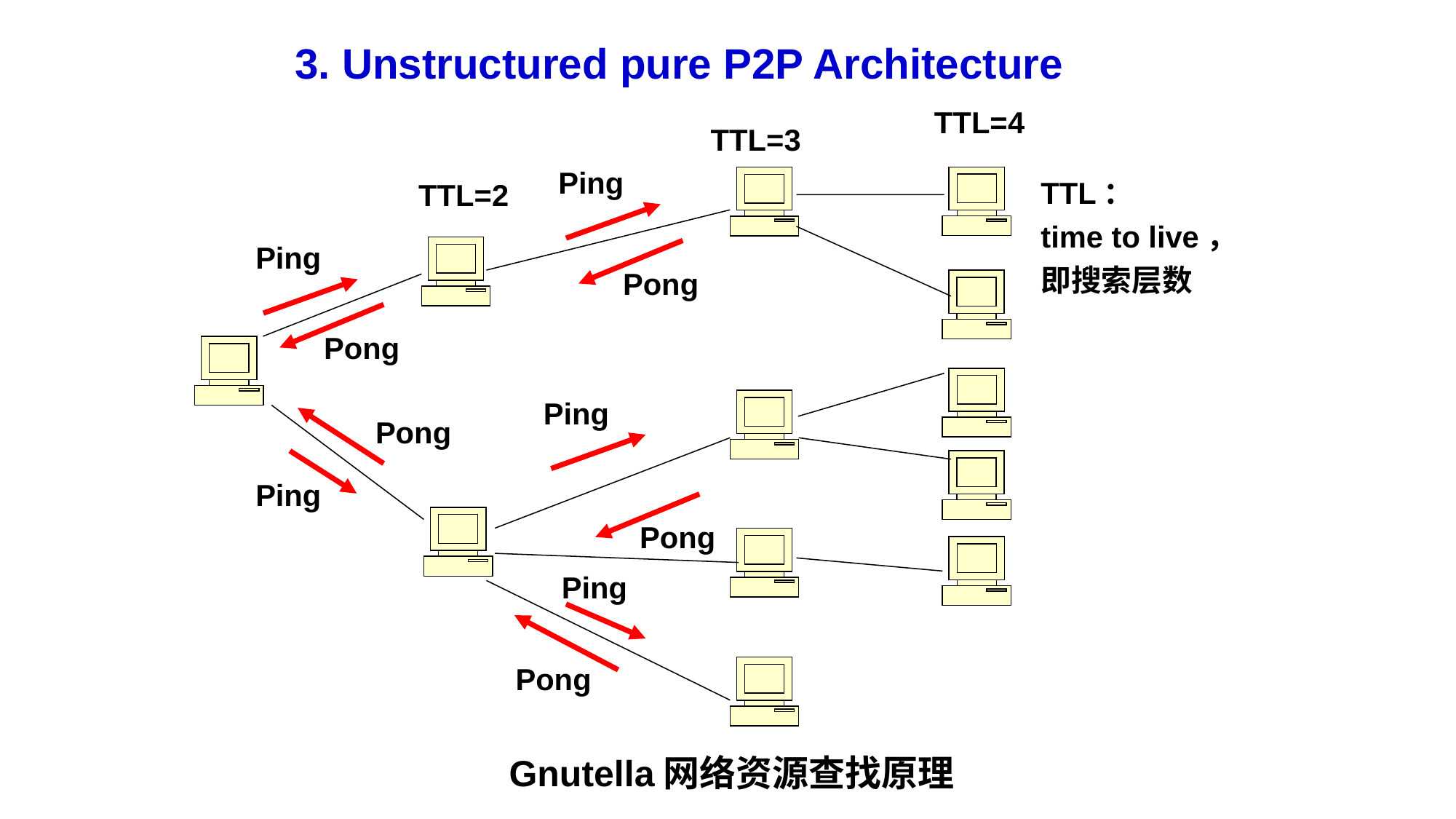

3. Unstructured pure P2P Architecture
TTL=4
TTL=3
Ping

TTL：
time to live，即搜索层数

TTL=2

Ping

Pong

Pong

Ping

Pong

Ping

Pong

Ping

Pong

Gnutella网络资源查找原理